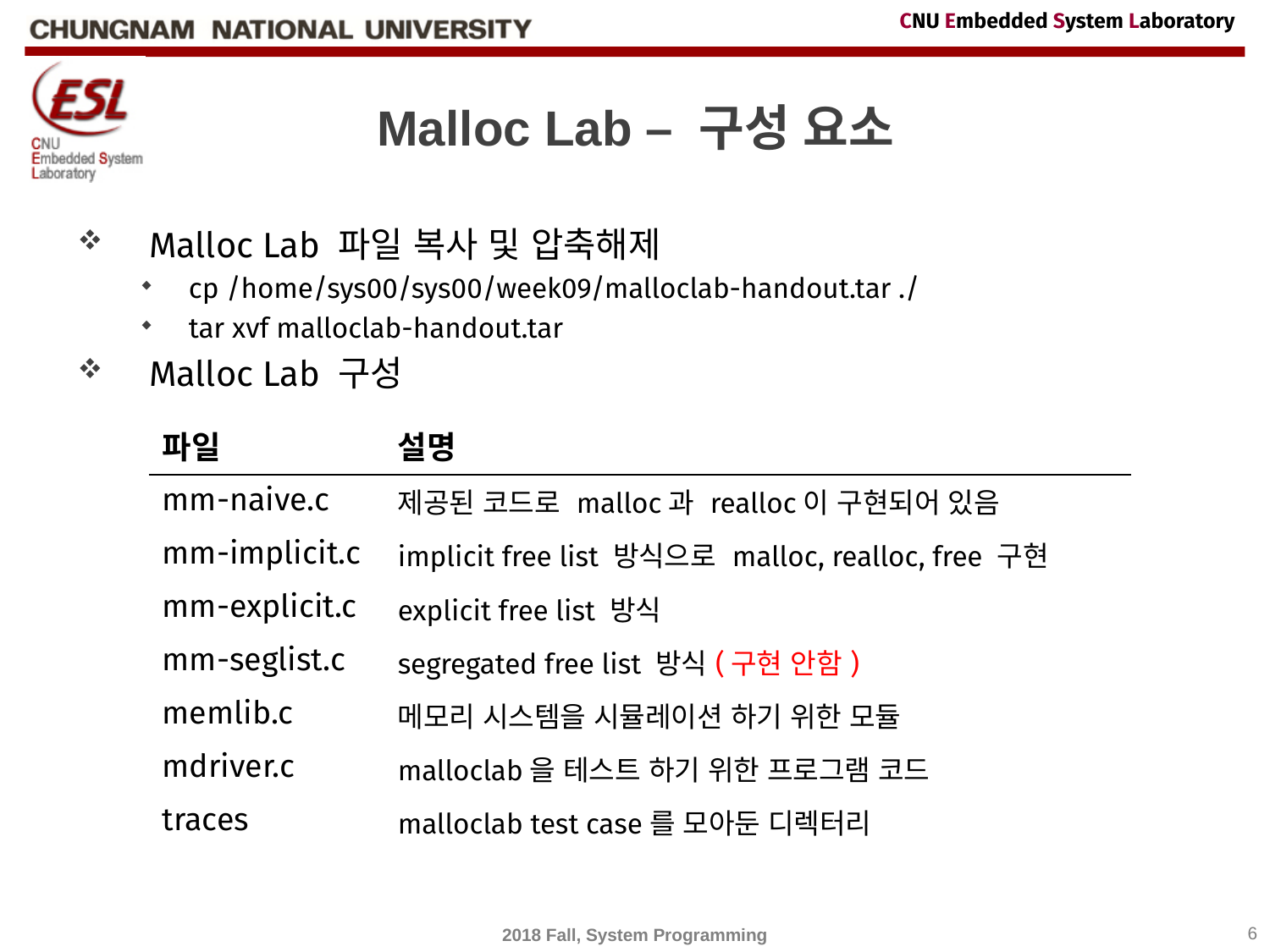

# Malloc Lab – 구성 요소
Malloc Lab 파일 복사 및 압축해제
cp /home/sys00/sys00/week09/malloclab-handout.tar ./
tar xvf malloclab-handout.tar
Malloc Lab 구성
| 파일 | 설명 |
| --- | --- |
| mm-naive.c | 제공된 코드로 malloc과 realloc이 구현되어 있음 |
| mm-implicit.c | implicit free list 방식으로 malloc, realloc, free 구현 |
| mm-explicit.c | explicit free list 방식 |
| mm-seglist.c | segregated free list 방식(구현 안함) |
| memlib.c | 메모리 시스템을 시뮬레이션 하기 위한 모듈 |
| mdriver.c | malloclab을 테스트 하기 위한 프로그램 코드 |
| traces | malloclab test case를 모아둔 디렉터리 |
2018 Fall, System Programming
6